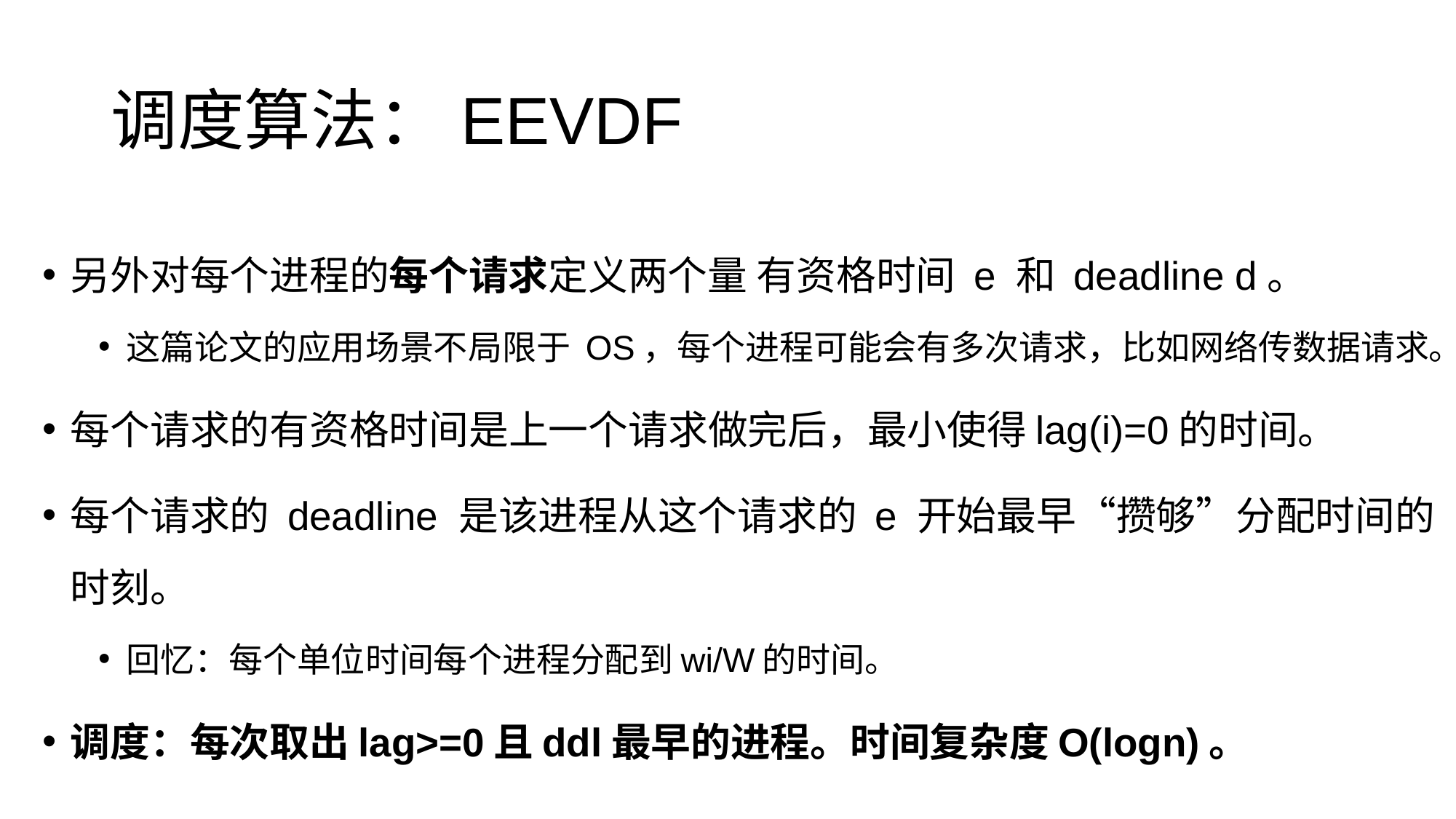

# 调度算法：EEVDF
另外对每个进程的每个请求定义两个量 有资格时间 e 和 deadline d。
这篇论文的应用场景不局限于 OS，每个进程可能会有多次请求，比如网络传数据请求。
每个请求的有资格时间是上一个请求做完后，最小使得lag(i)=0的时间。
每个请求的 deadline 是该进程从这个请求的 e 开始最早“攒够”分配时间的时刻。
回忆：每个单位时间每个进程分配到wi/W的时间。
调度：每次取出lag>=0且ddl最早的进程。时间复杂度O(logn)。